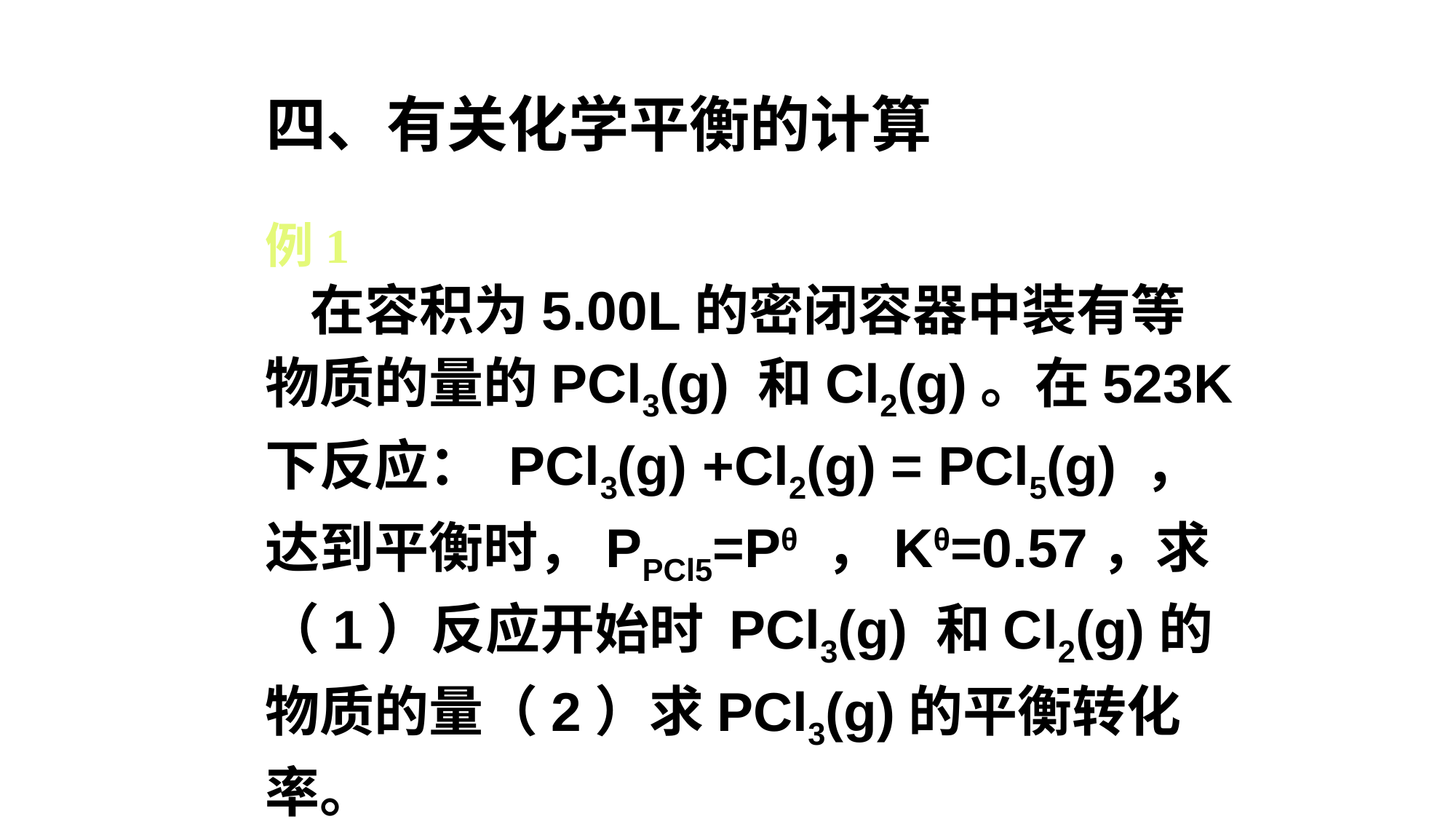

# 四、有关化学平衡的计算
例1

   在容积为5.00L的密闭容器中装有等物质的量的PCl3(g) 和Cl2(g)。在523K下反应： PCl3(g) +Cl2(g) = PCl5(g) ，达到平衡时，PPCl5=Pθ ，Kθ=0.57，求（1）反应开始时 PCl3(g) 和Cl2(g)的物质的量（2）求PCl3(g)的平衡转化率。

6